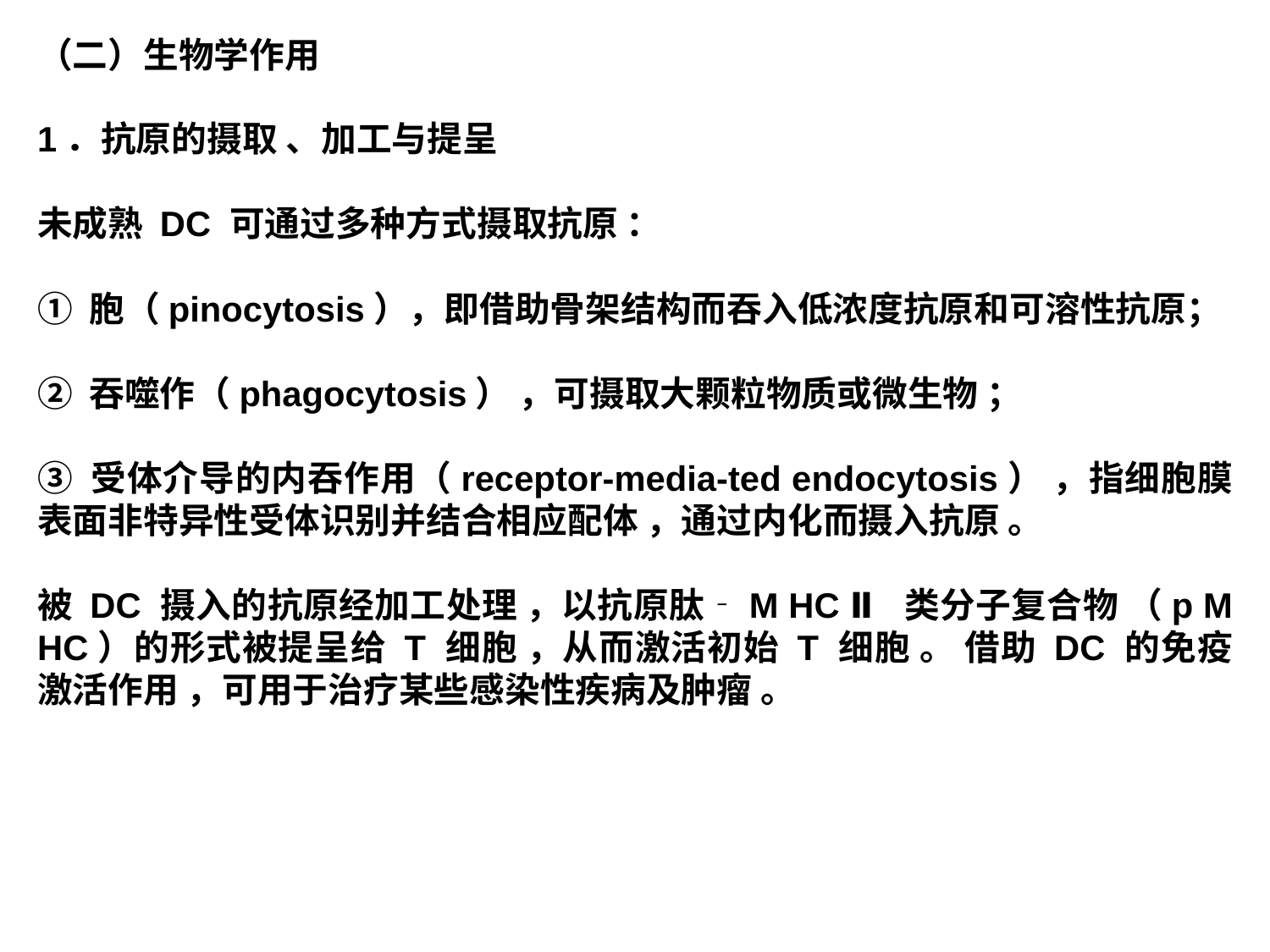

（二）生物学作用

1．抗原的摄取 、加工与提呈

未成熟 DC 可通过多种方式摄取抗原 ：

① 胞（pinocytosis），即借助骨架结构而吞入低浓度抗原和可溶性抗原；

② 吞噬作（phagocytosis） ，可摄取大颗粒物质或微生物 ；

③ 受体介导的内吞作用（receptor‐media‐ted endocytosis） ，指细胞膜表面非特异性受体识别并结合相应配体 ，通过内化而摄入抗原 。

被 DC 摄入的抗原经加工处理 ，以抗原肽‐M HC Ⅱ 类分子复合物 （p M HC）的形式被提呈给 T 细胞 ，从而激活初始 T 细胞 。 借助 DC 的免疫激活作用 ，可用于治疗某些感染性疾病及肿瘤 。